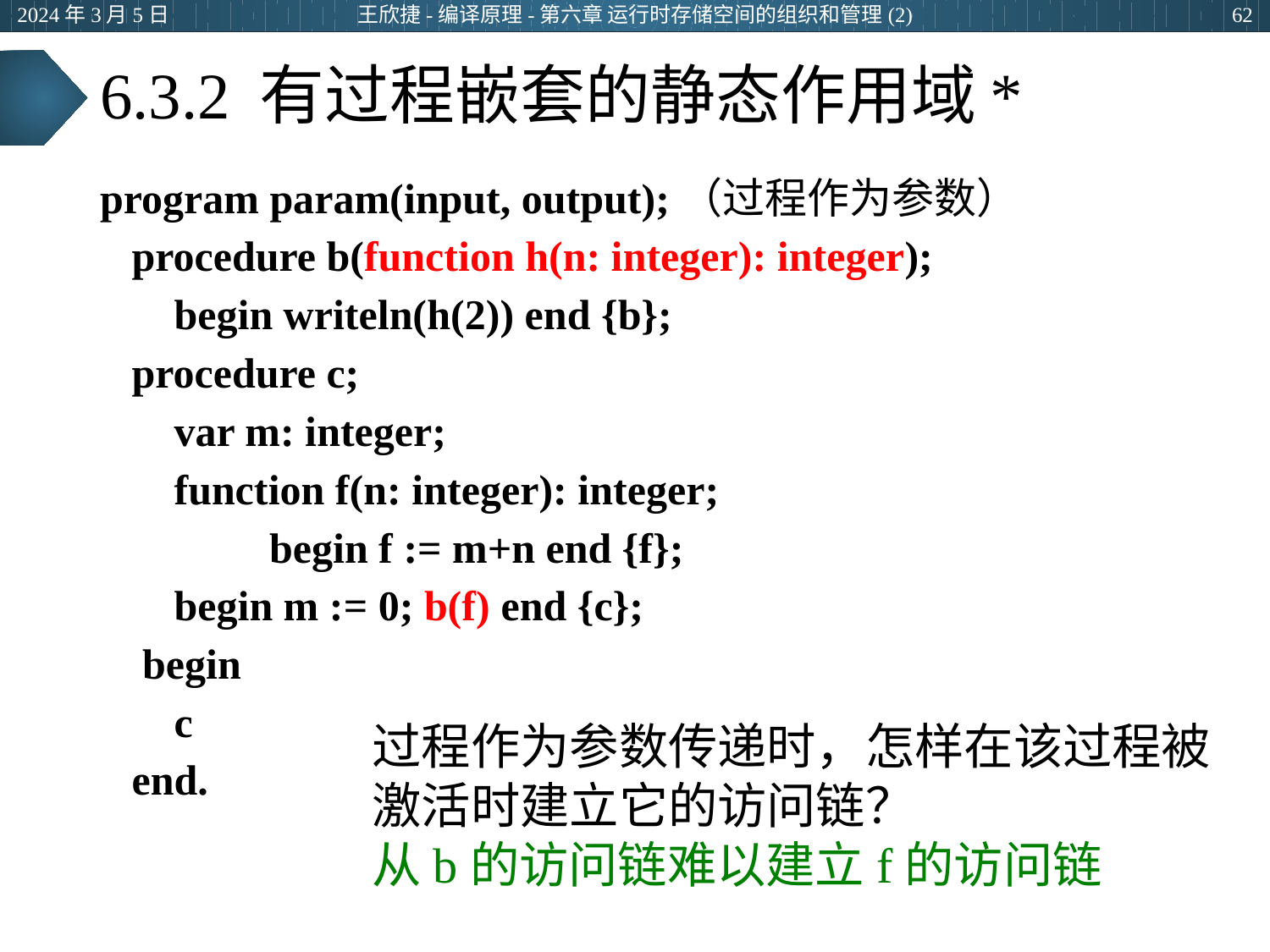

王欣捷-编译原理-第六章 运行时存储空间的组织和管理(2)
2024年3月5日
62
# 6.3.2 有过程嵌套的静态作用域*
program param(input, output);（过程作为参数）
	procedure b(function h(n: integer): integer);
	    begin writeln(h(2)) end {b};
	procedure c;
	    var m: integer;
	    function f(n: integer): integer;
		 begin f := m+n end {f};
	    begin m := 0; b(f) end {c};
    begin
	    c
	end.

过程作为参数传递时，怎样在该过程被激活时建立它的访问链？
从b的访问链难以建立f的访问链